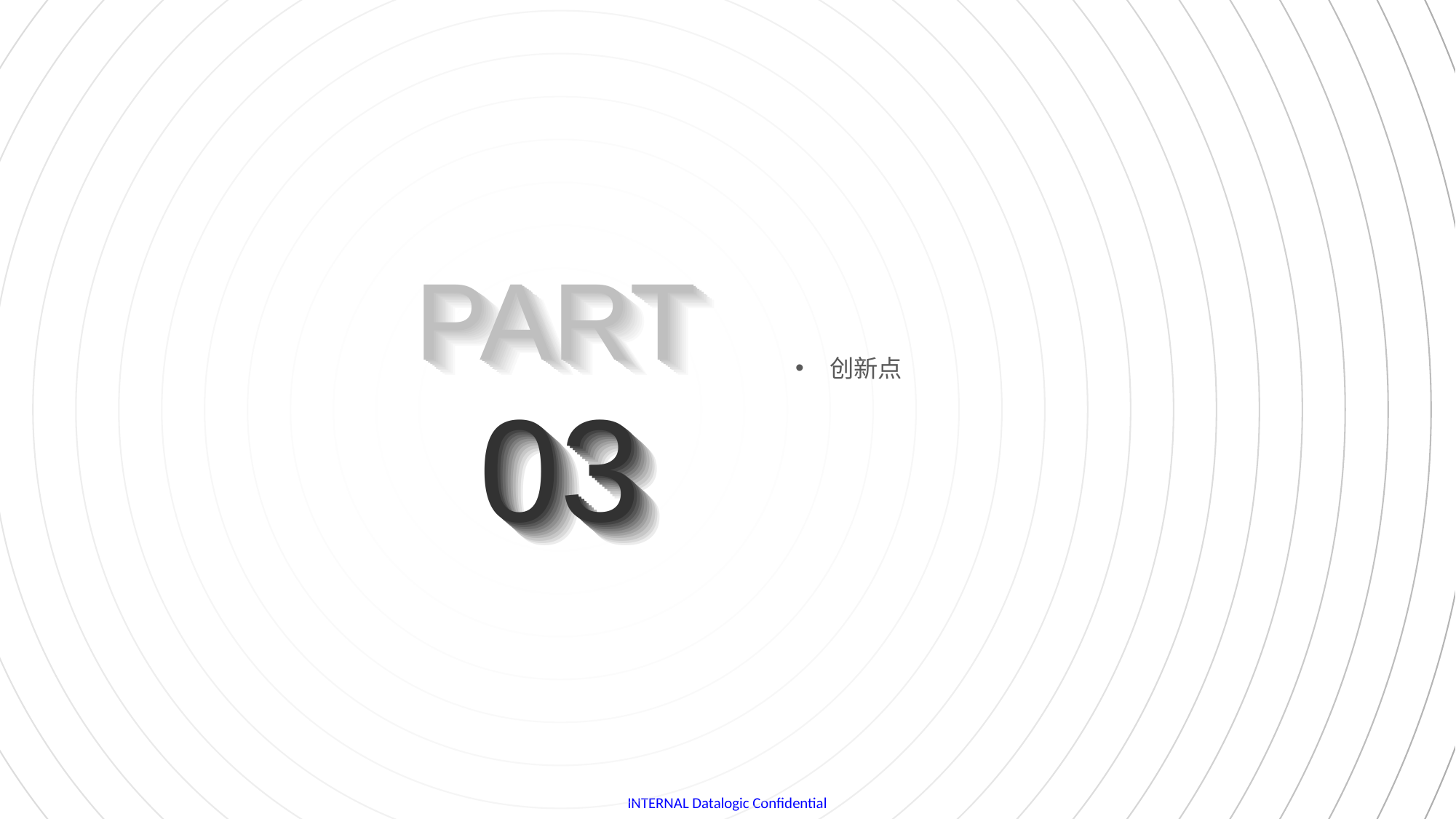

PART
PART
PART
PART
PART
PART
PART
PART
PART
PART
PART
PART
创新点
03
03
03
03
03
03
03
03
03
03
03
03